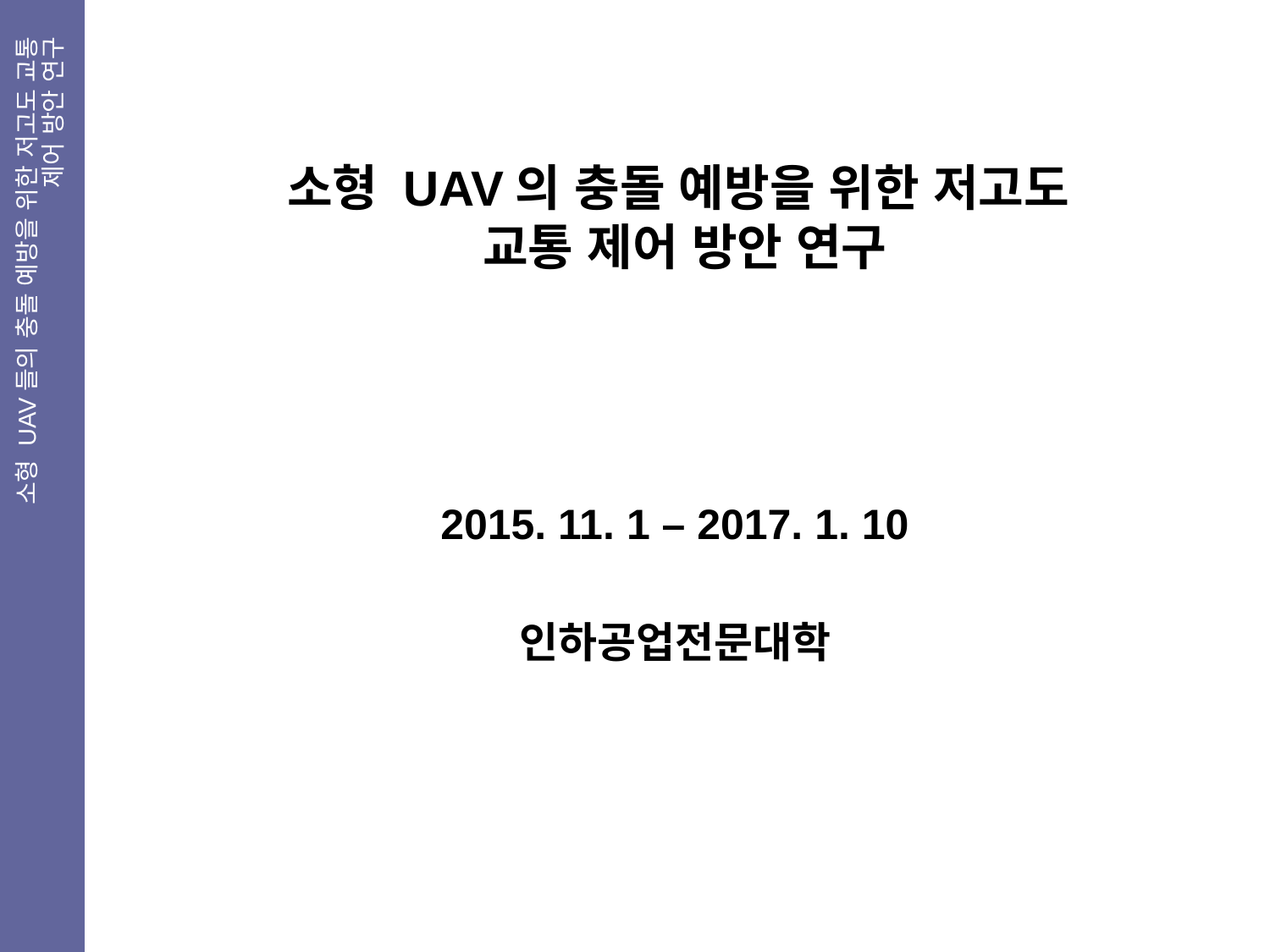

# 소형 UAV의 충돌 예방을 위한 저고도 교통 제어 방안 연구
2015. 11. 1 – 2017. 1. 10

인하공업전문대학